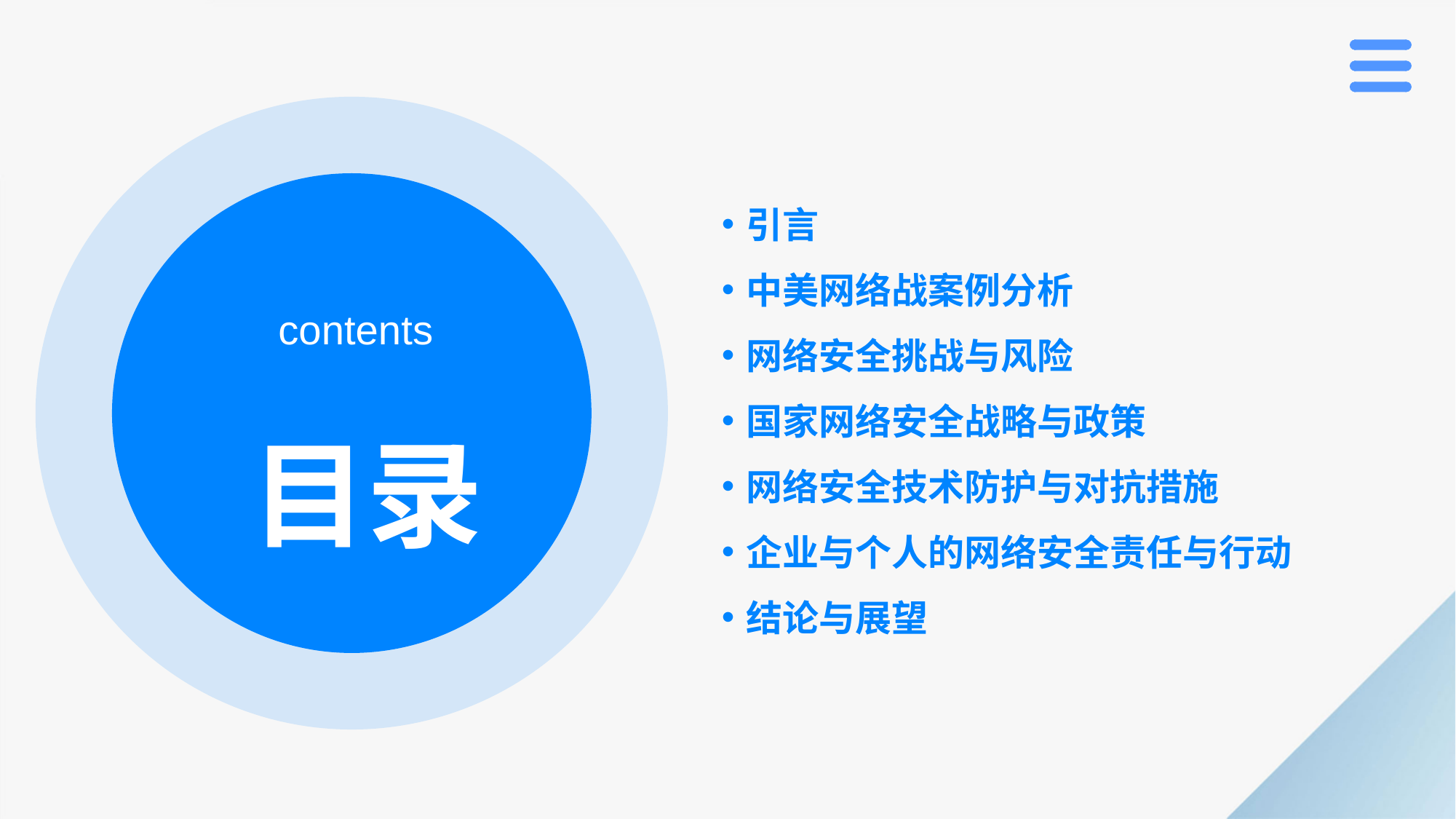

引言
中美网络战案例分析
网络安全挑战与风险
国家网络安全战略与政策
网络安全技术防护与对抗措施
企业与个人的网络安全责任与行动
结论与展望

contents
目录